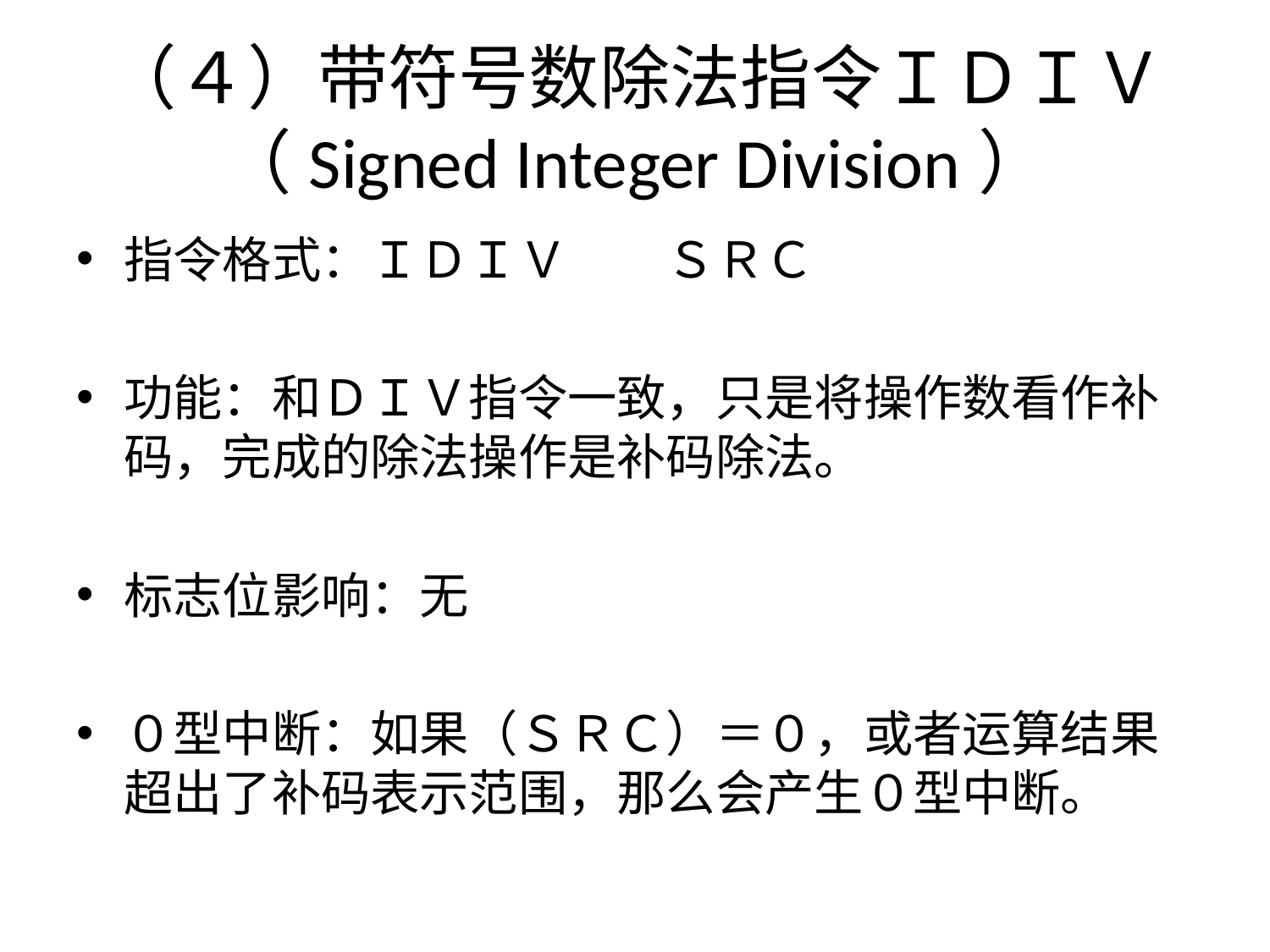

# （４）带符号数除法指令ＩＤＩＶ（Signed Integer Division）
指令格式：ＩＤＩＶ　　ＳＲＣ

功能：和ＤＩＶ指令一致，只是将操作数看作补码，完成的除法操作是补码除法。

标志位影响：无

０型中断：如果（ＳＲＣ）＝０，或者运算结果超出了补码表示范围，那么会产生０型中断。